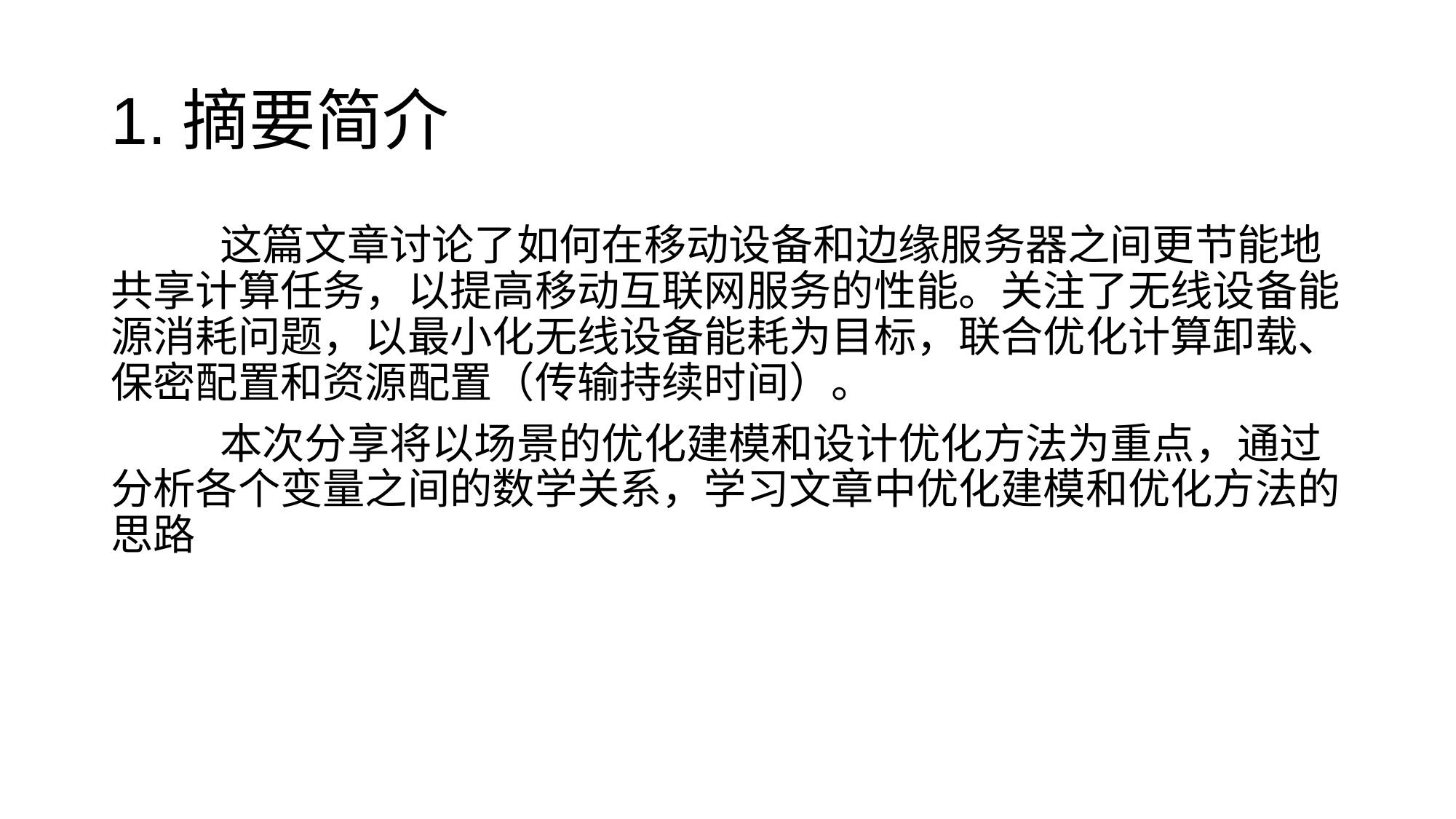

# 1.摘要简介
	这篇文章讨论了如何在移动设备和边缘服务器之间更节能地共享计算任务，以提高移动互联网服务的性能。关注了无线设备能源消耗问题，以最小化无线设备能耗为目标，联合优化计算卸载、保密配置和资源配置（传输持续时间）。
	本次分享将以场景的优化建模和设计优化方法为重点，通过分析各个变量之间的数学关系，学习文章中优化建模和优化方法的思路